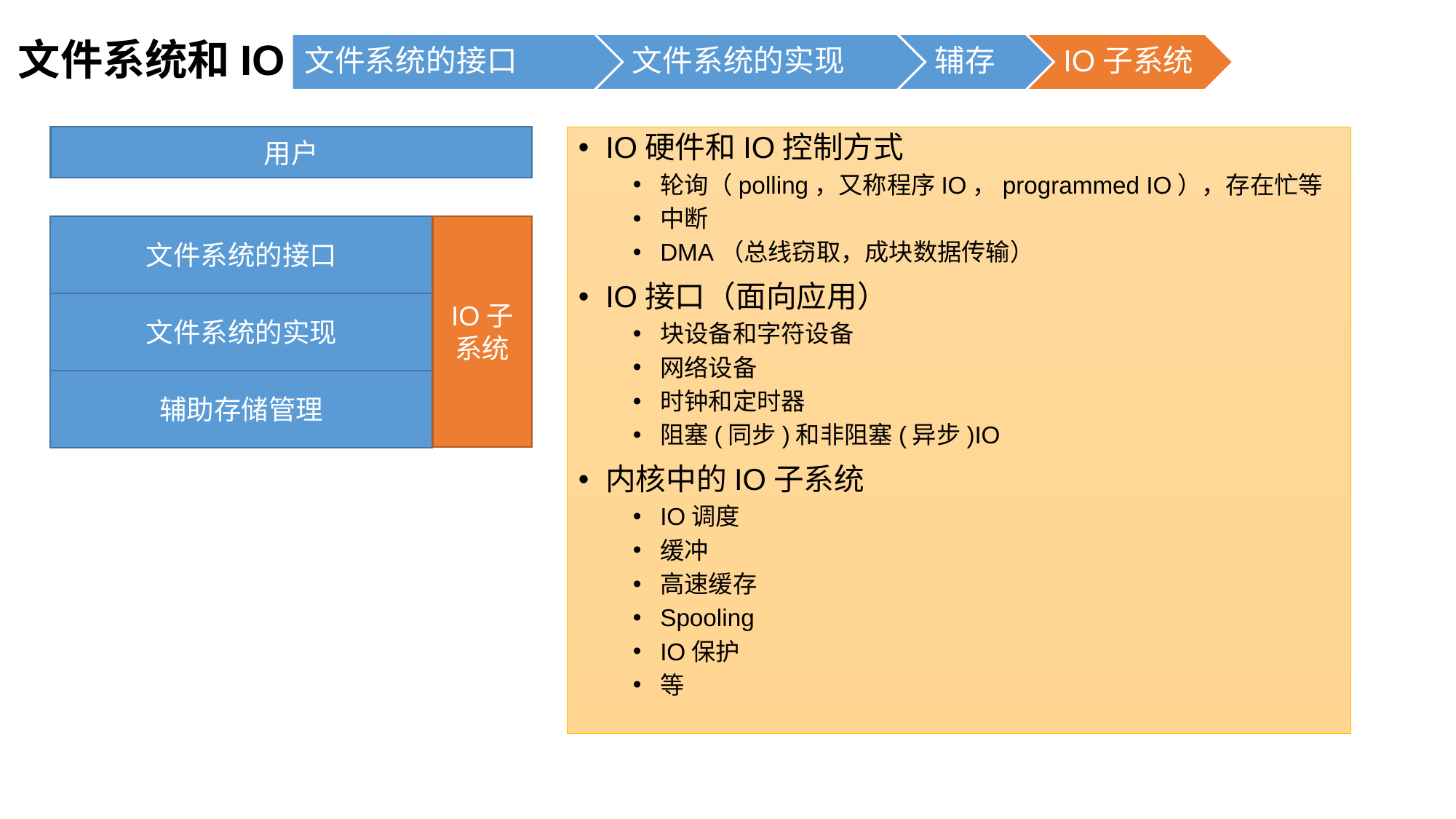

文件系统和IO
文件系统的接口
文件系统的实现
辅存
IO子系统
IO硬件和IO控制方式
轮询（polling，又称程序IO，programmed IO），存在忙等
中断
DMA（总线窃取，成块数据传输）
IO接口（面向应用）
块设备和字符设备
网络设备
时钟和定时器
阻塞(同步)和非阻塞(异步)IO
内核中的IO子系统
IO调度
缓冲
高速缓存
Spooling
IO保护
等
用户
文件系统的接口
IO子系统
文件系统的实现
辅助存储管理